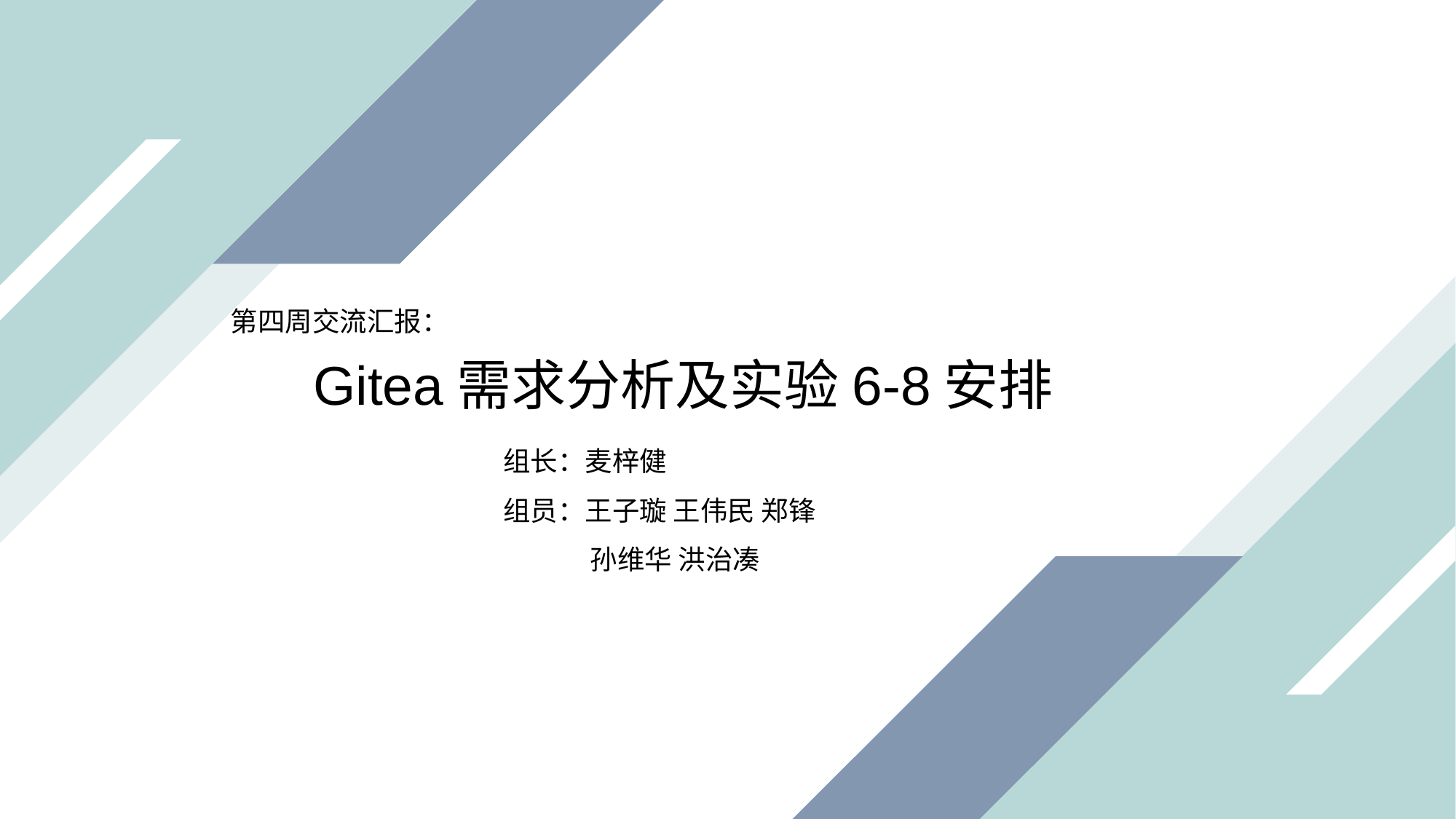

第四周交流汇报：

Gitea需求分析及实验6-8安排
组长：麦梓健
组员：王子璇 王伟民 郑锋
             孙维华 洪治凑